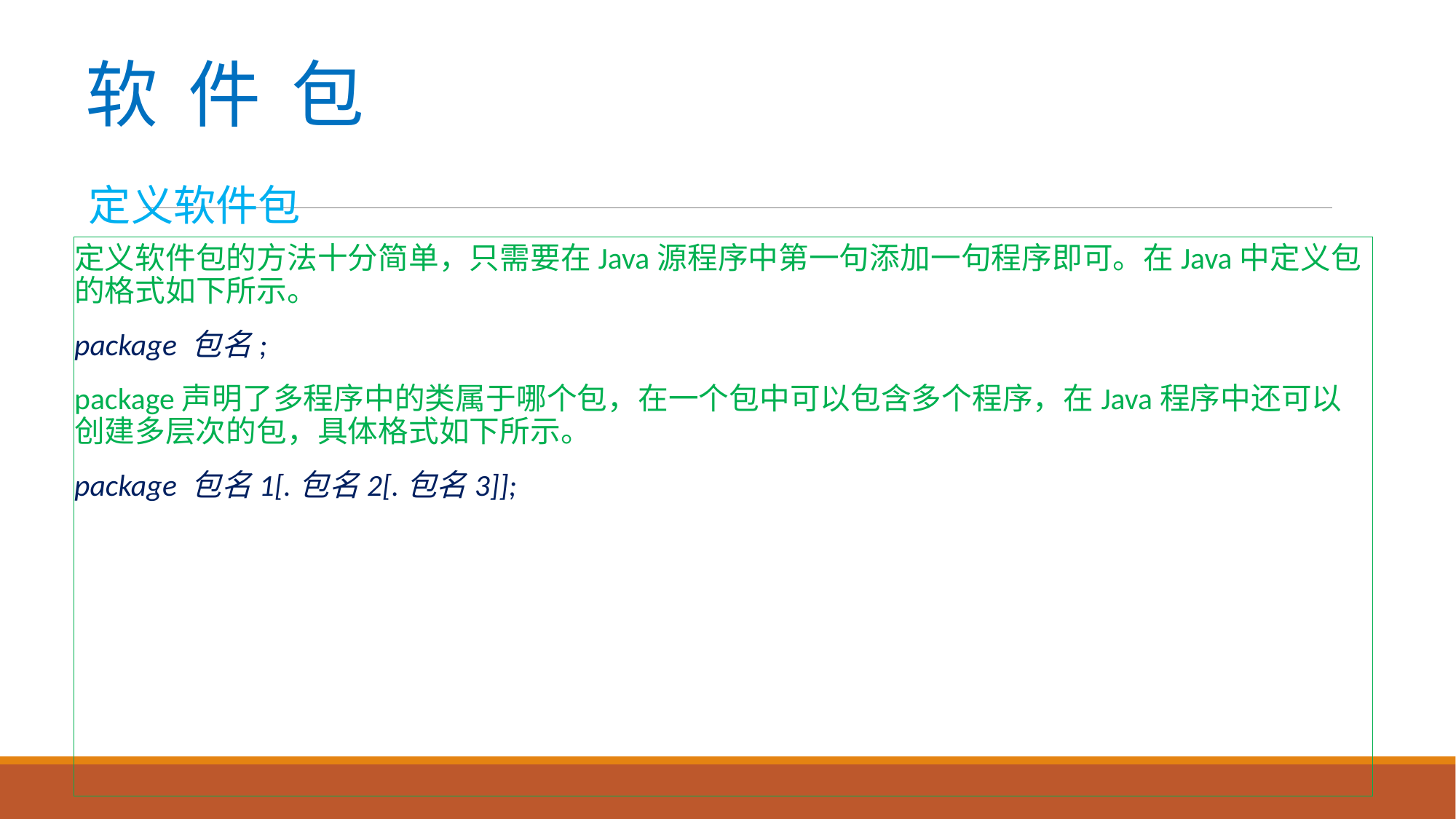

# 软  件  包
定义软件包
定义软件包的方法十分简单，只需要在Java源程序中第一句添加一句程序即可。在Java中定义包的格式如下所示。
package 包名;
package声明了多程序中的类属于哪个包，在一个包中可以包含多个程序，在Java程序中还可以创建多层次的包，具体格式如下所示。
package 包名1[.包名2[.包名3]];